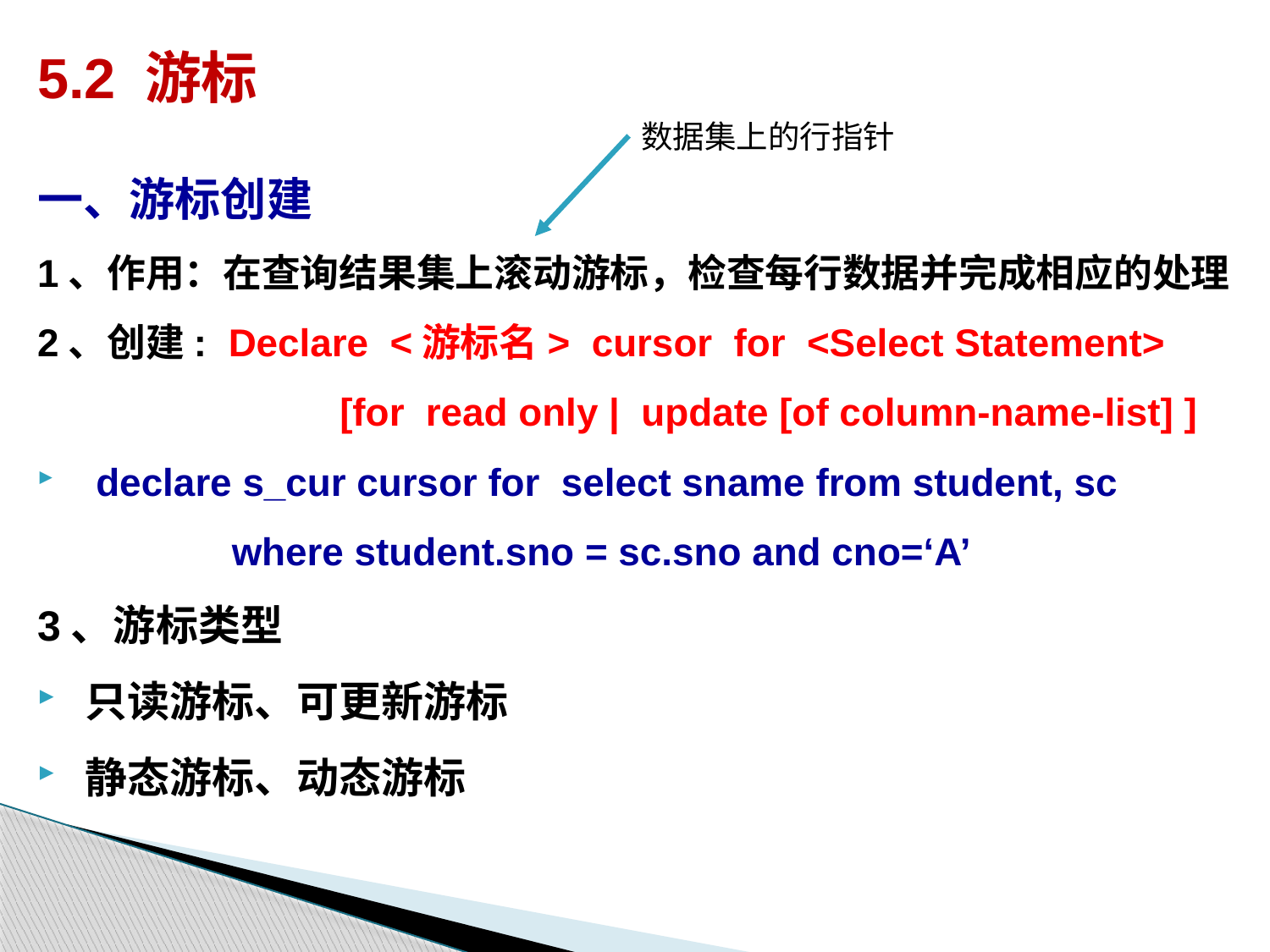

# 5.2 游标
数据集上的行指针
一、游标创建
1、作用：在查询结果集上滚动游标，检查每行数据并完成相应的处理
2、创建:  Declare  <游标名>  cursor  for  <Select Statement>
                            [for  read only |  update [of column-name-list] ]
 declare s_cur cursor for  select sname from student, sc
                  where student.sno = sc.sno and cno=‘A’
3、游标类型
只读游标、可更新游标
静态游标、动态游标